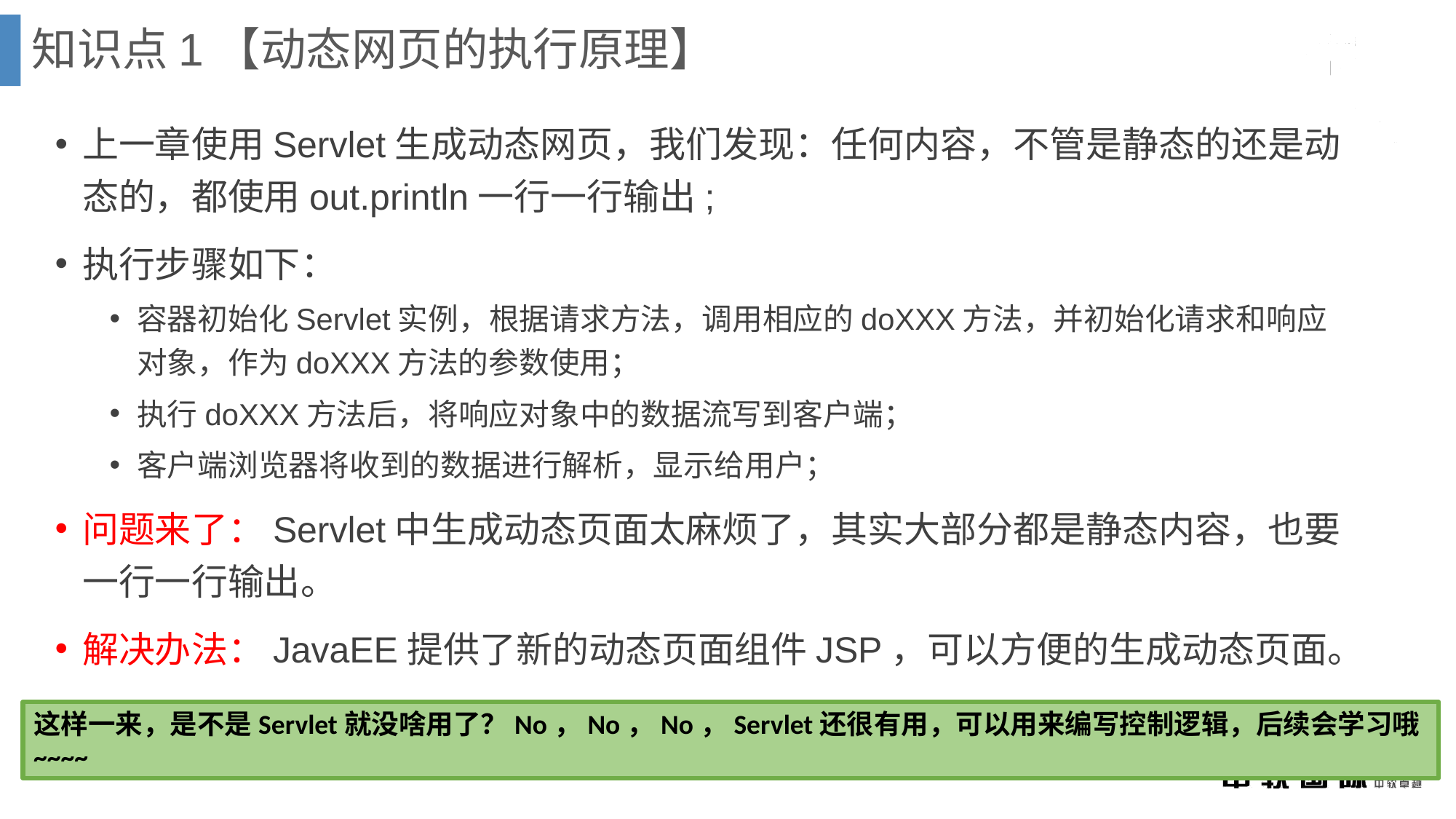

知识点1【动态网页的执行原理】
上一章使用Servlet生成动态网页，我们发现：任何内容，不管是静态的还是动态的，都使用out.println一行一行输出;
执行步骤如下：
容器初始化Servlet实例，根据请求方法，调用相应的doXXX方法，并初始化请求和响应对象，作为doXXX方法的参数使用；
执行doXXX方法后，将响应对象中的数据流写到客户端；
客户端浏览器将收到的数据进行解析，显示给用户；
问题来了：Servlet中生成动态页面太麻烦了，其实大部分都是静态内容，也要一行一行输出。
解决办法：JavaEE提供了新的动态页面组件JSP，可以方便的生成动态页面。

这样一来，是不是Servlet就没啥用了？No，No，No，Servlet还很有用，可以用来编写控制逻辑，后续会学习哦~~~~